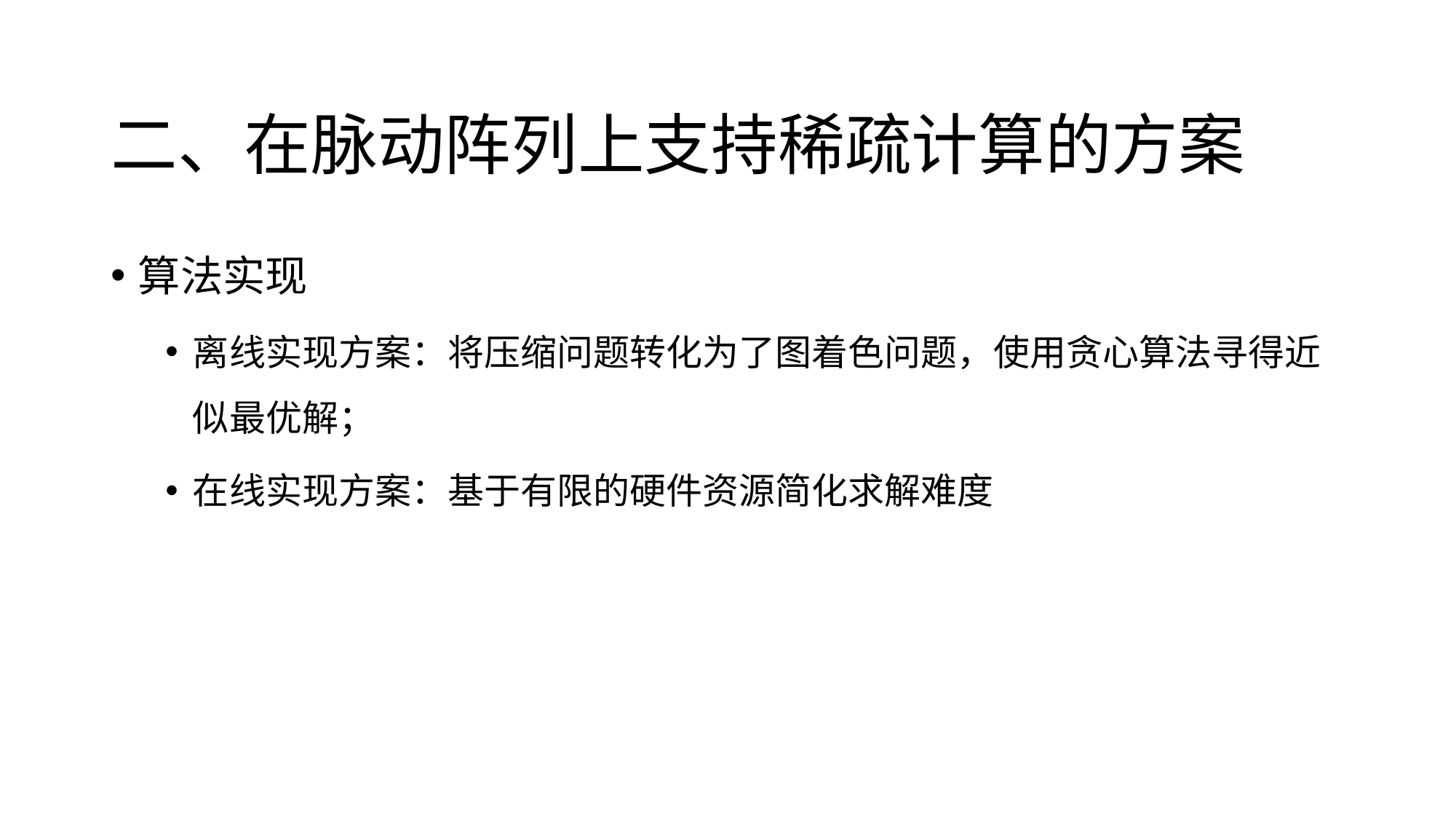

# 二、在脉动阵列上支持稀疏计算的方案
算法实现
离线实现方案：将压缩问题转化为了图着色问题，使用贪心算法寻得近似最优解；
在线实现方案：基于有限的硬件资源简化求解难度